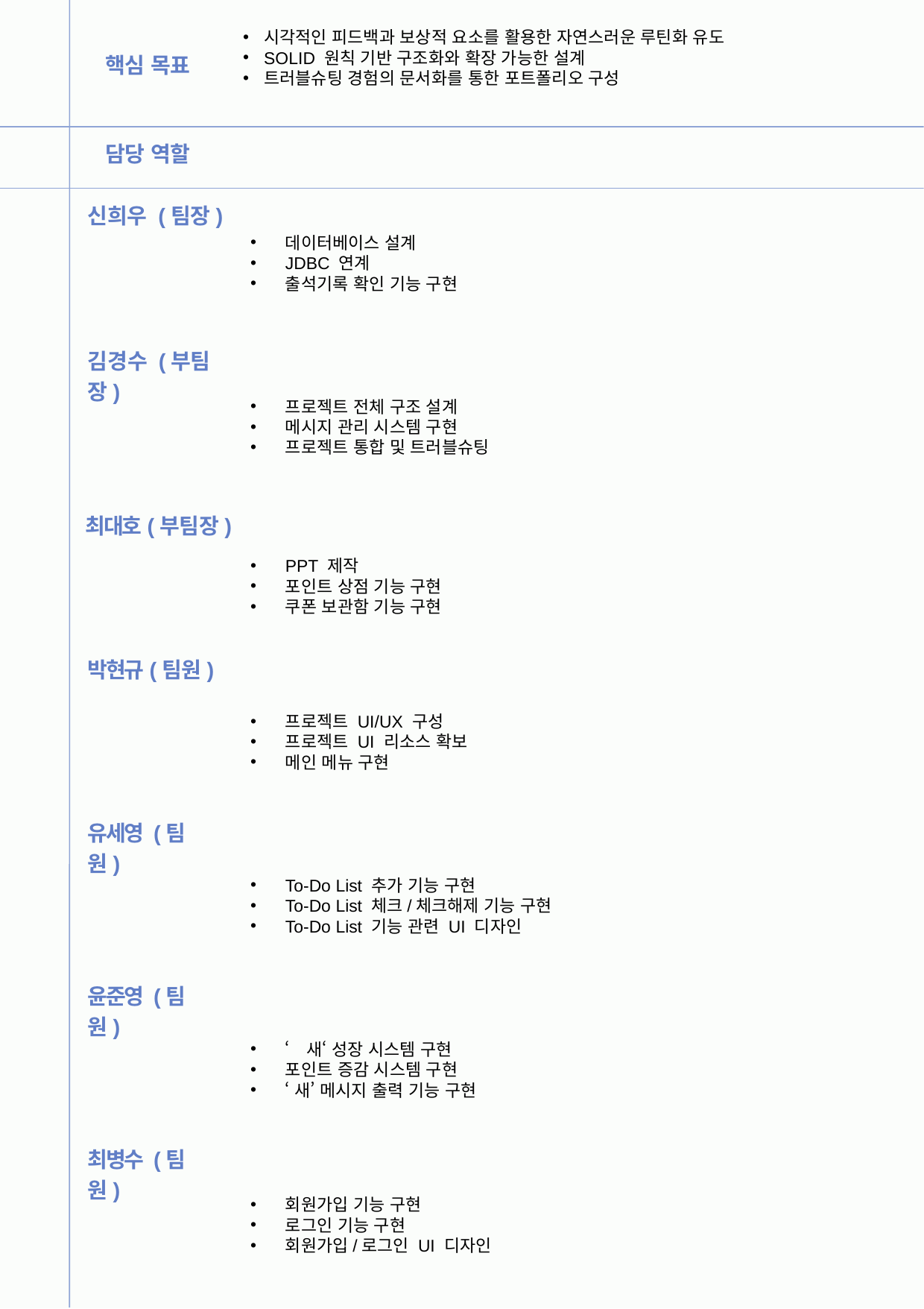

시각적인 피드백과 보상적 요소를 활용한 자연스러운 루틴화 유도
SOLID 원칙 기반 구조화와 확장 가능한 설계
트러블슈팅 경험의 문서화를 통한 포트폴리오 구성

핵심 목표
담당 역할

신희우 (팀장)

데이터베이스 설계
JDBC 연계
출석기록 확인 기능 구현
김경수 (부팀장)
프로젝트 전체 구조 설계
메시지 관리 시스템 구현
프로젝트 통합 및 트러블슈팅
최대호(부팀장)
PPT 제작
포인트 상점 기능 구현
쿠폰 보관함 기능 구현
박현규(팀원)
프로젝트 UI/UX 구성
프로젝트 UI 리소스 확보
메인 메뉴 구현

유세영 (팀원)
To-Do List 추가 기능 구현
To-Do List 체크/체크해제 기능 구현
To-Do List 기능 관련 UI 디자인
윤준영 (팀원)
‘새‘ 성장 시스템 구현
포인트 증감 시스템 구현
‘새’ 메시지 출력 기능 구현
최병수 (팀원)
회원가입 기능 구현
로그인 기능 구현
회원가입/로그인 UI 디자인